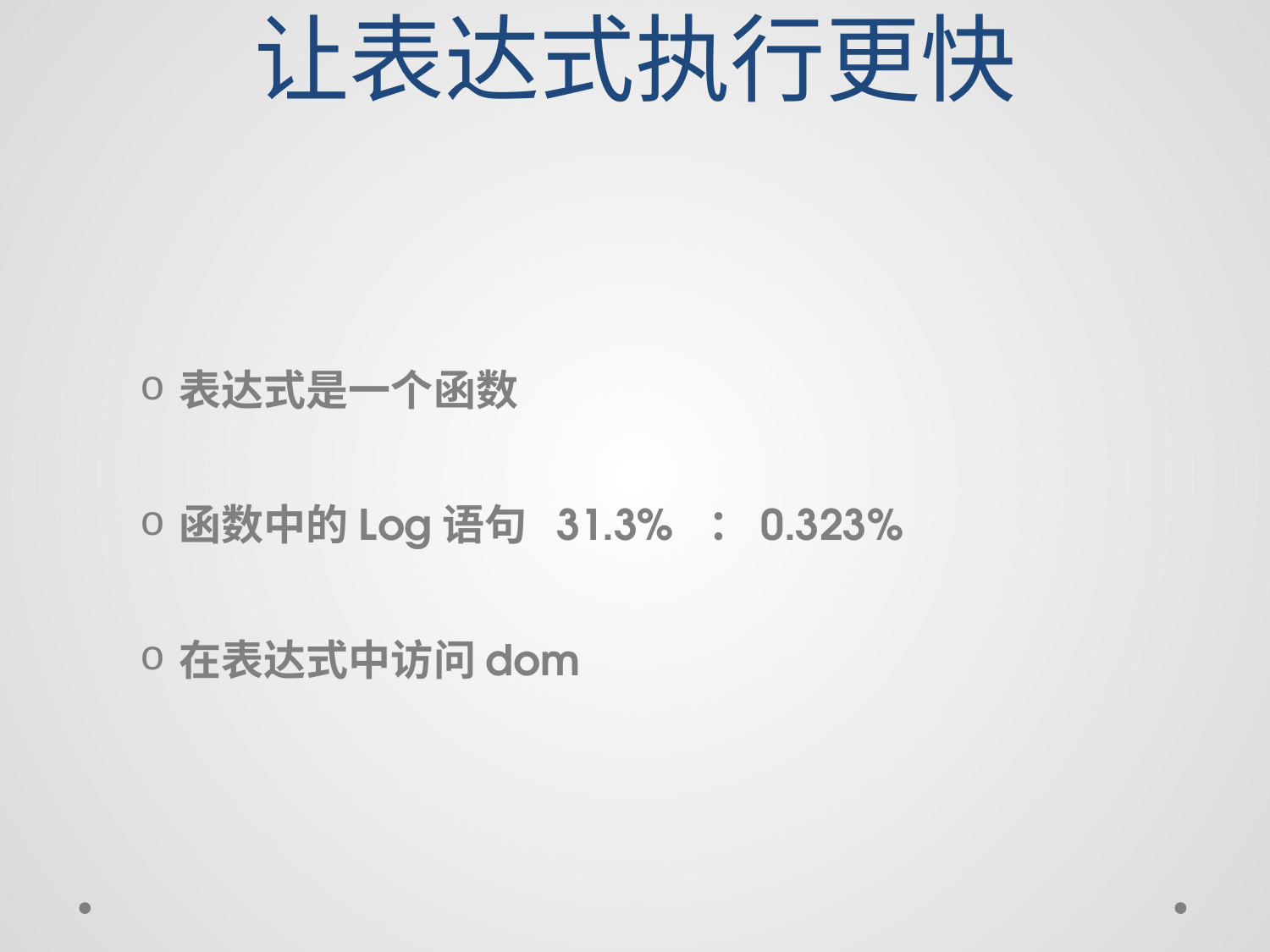

# 让表达式执行更快

表达式是一个函数

函数中的Log语句  31.3%  ：0.323%

在表达式中访问dom